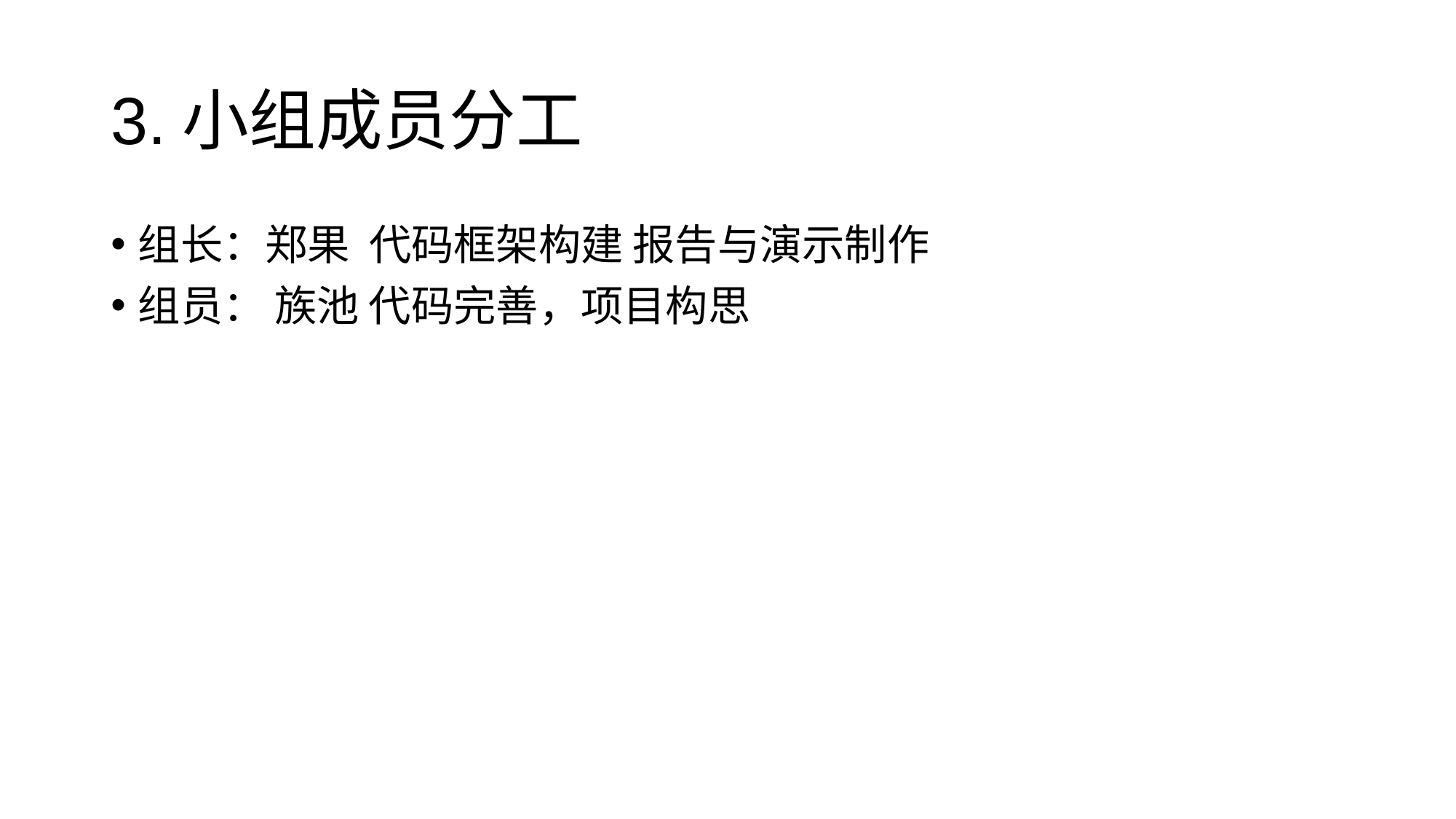

# 3.小组成员分工
组长：郑果  代码框架构建 报告与演示制作
组员： 族池 代码完善，项目构思